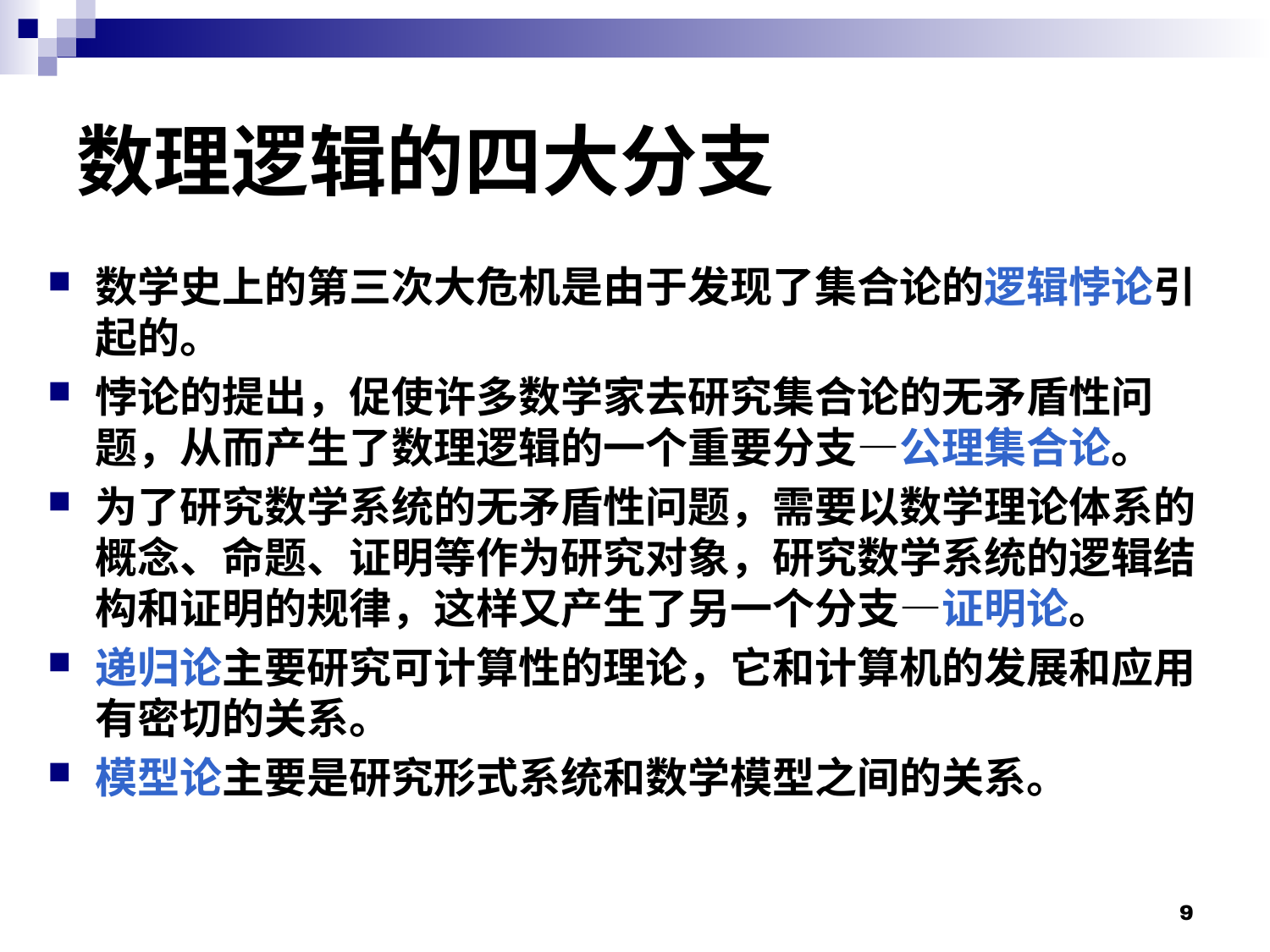

# 数理逻辑的四大分支
数学史上的第三次大危机是由于发现了集合论的逻辑悖论引起的。
悖论的提出，促使许多数学家去研究集合论的无矛盾性问题，从而产生了数理逻辑的一个重要分支—公理集合论。
为了研究数学系统的无矛盾性问题，需要以数学理论体系的概念、命题、证明等作为研究对象，研究数学系统的逻辑结构和证明的规律，这样又产生了另一个分支—证明论。
递归论主要研究可计算性的理论，它和计算机的发展和应用有密切的关系。
模型论主要是研究形式系统和数学模型之间的关系。
9